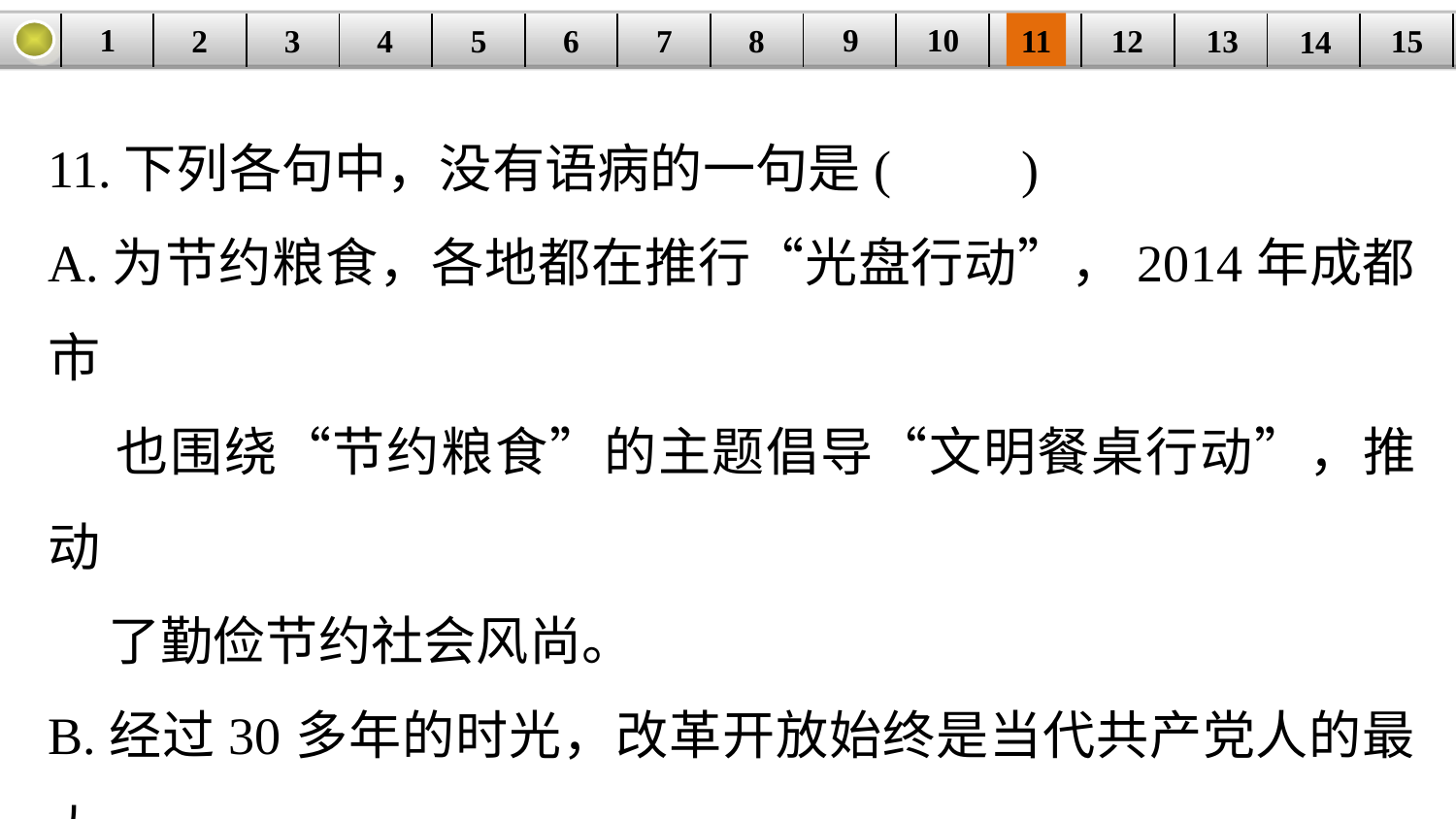

9
10
1
3
4
5
6
8
11
2
12
15
|  |  |  |  |  |  |  |  |  |  |  |  |  |  |  |
| --- | --- | --- | --- | --- | --- | --- | --- | --- | --- | --- | --- | --- | --- | --- |
7
13
14

11.下列各句中，没有语病的一句是(　　)
A.为节约粮食，各地都在推行“光盘行动”，2014年成都市
    也围绕“节约粮食”的主题倡导“文明餐桌行动”，推动
    了勤俭节约社会风尚。
B.经过30多年的时光，改革开放始终是当代共产党人的最大
    历史担当，是保证中国向着正确的方向发展的最有效的
    方法。